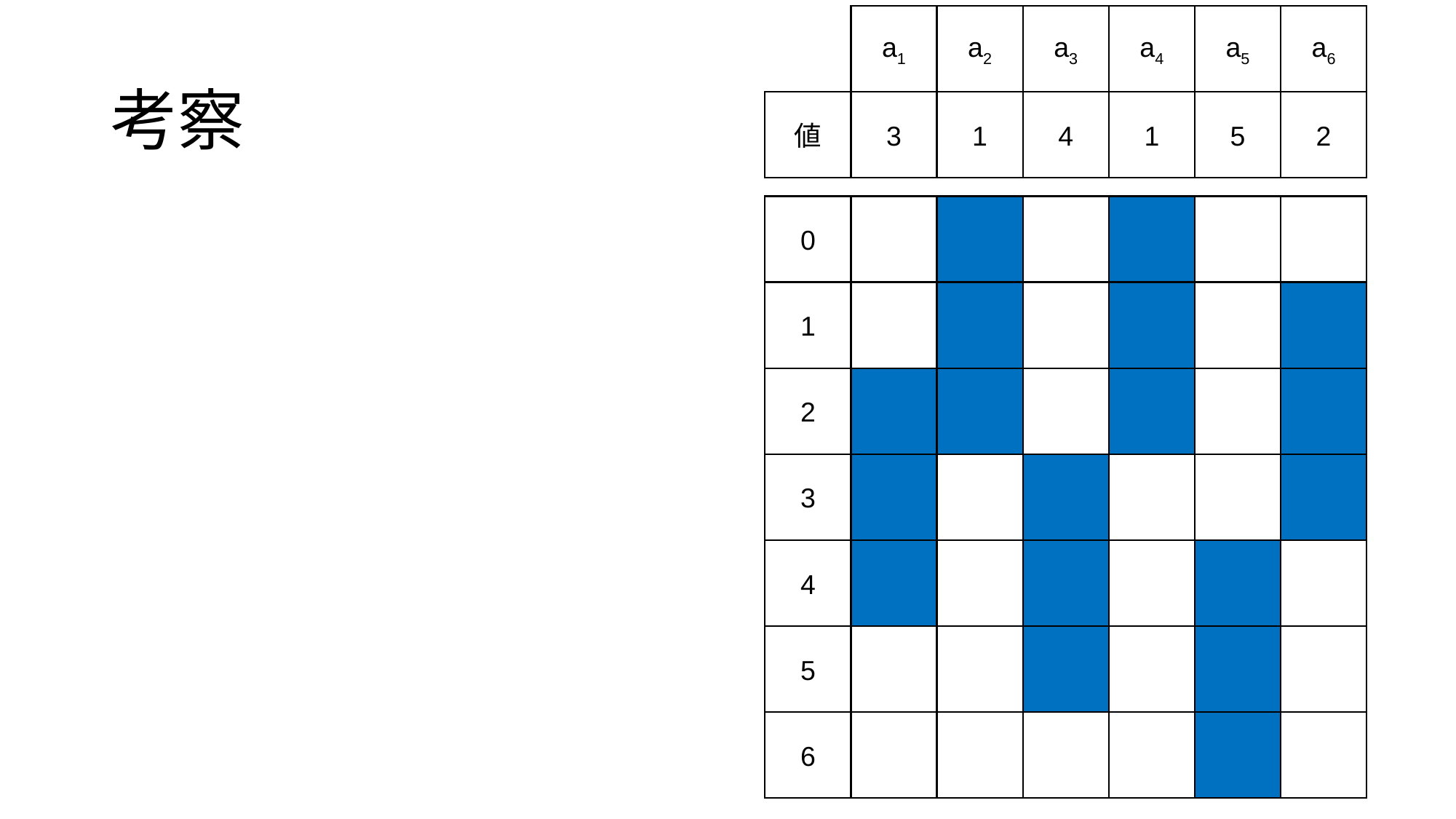

a1
a2
a3
a4
a5
a6
# 考察
値
3
1
4
1
5
2
0

1

2

3

4

5

6